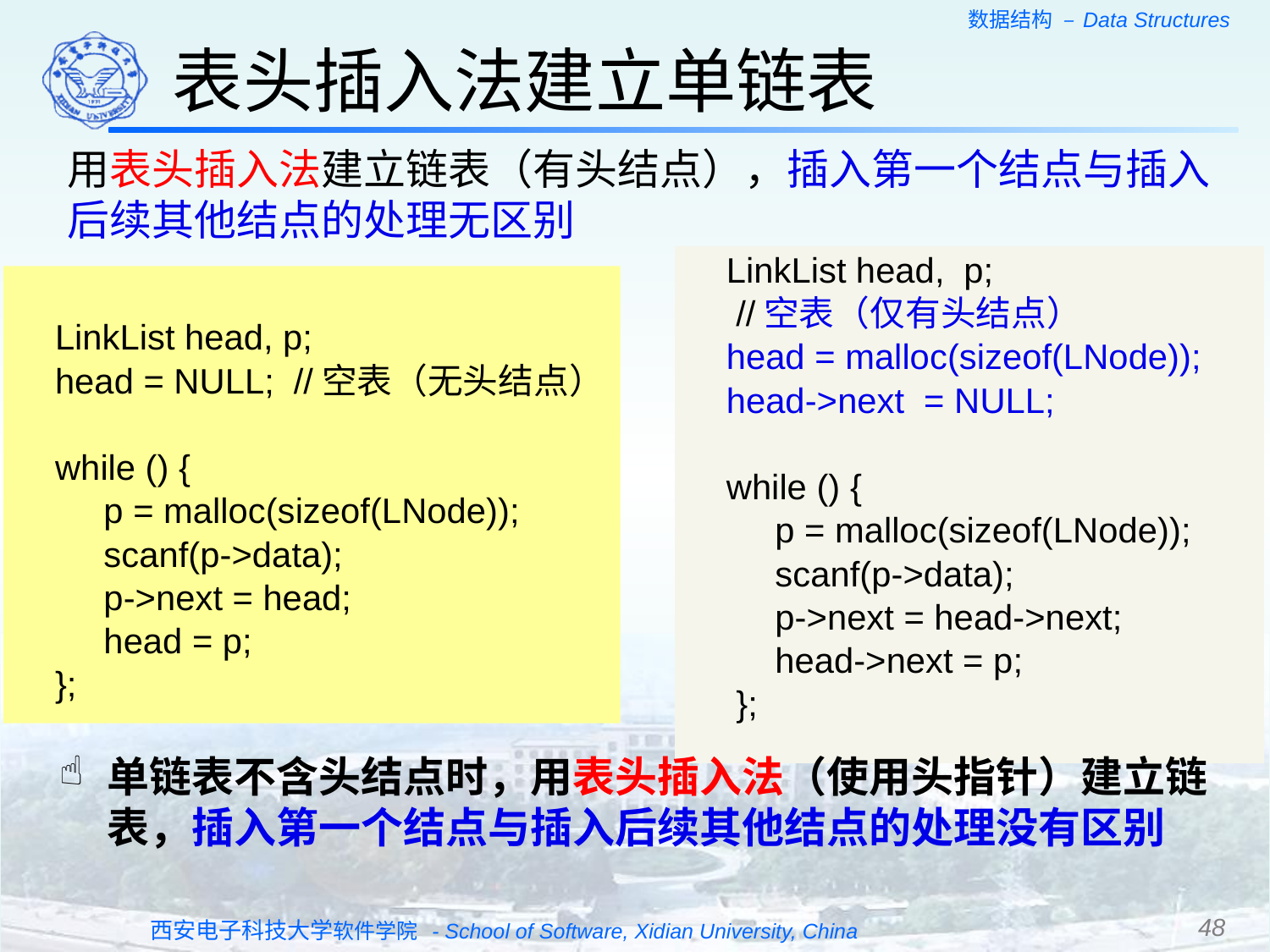

表头插入法建立单链表
用表头插入法建立链表（有头结点），插入第一个结点与插入后续其他结点的处理无区别
    LinkList head,  p;
     //空表（仅有头结点）
    head = malloc(sizeof(LNode));
    head->next  = NULL;

    while () {
         p = malloc(sizeof(LNode));
         scanf(p->data);
         p->next = head->next;
         head->next = p;
     };

    LinkList head, p;
    head = NULL;  //空表（无头结点）

    while () {
         p = malloc(sizeof(LNode));
         scanf(p->data);
         p->next = head;
         head = p;
    };
单链表不含头结点时，用表头插入法（使用头指针）建立链表，插入第一个结点与插入后续其他结点的处理没有区别
48